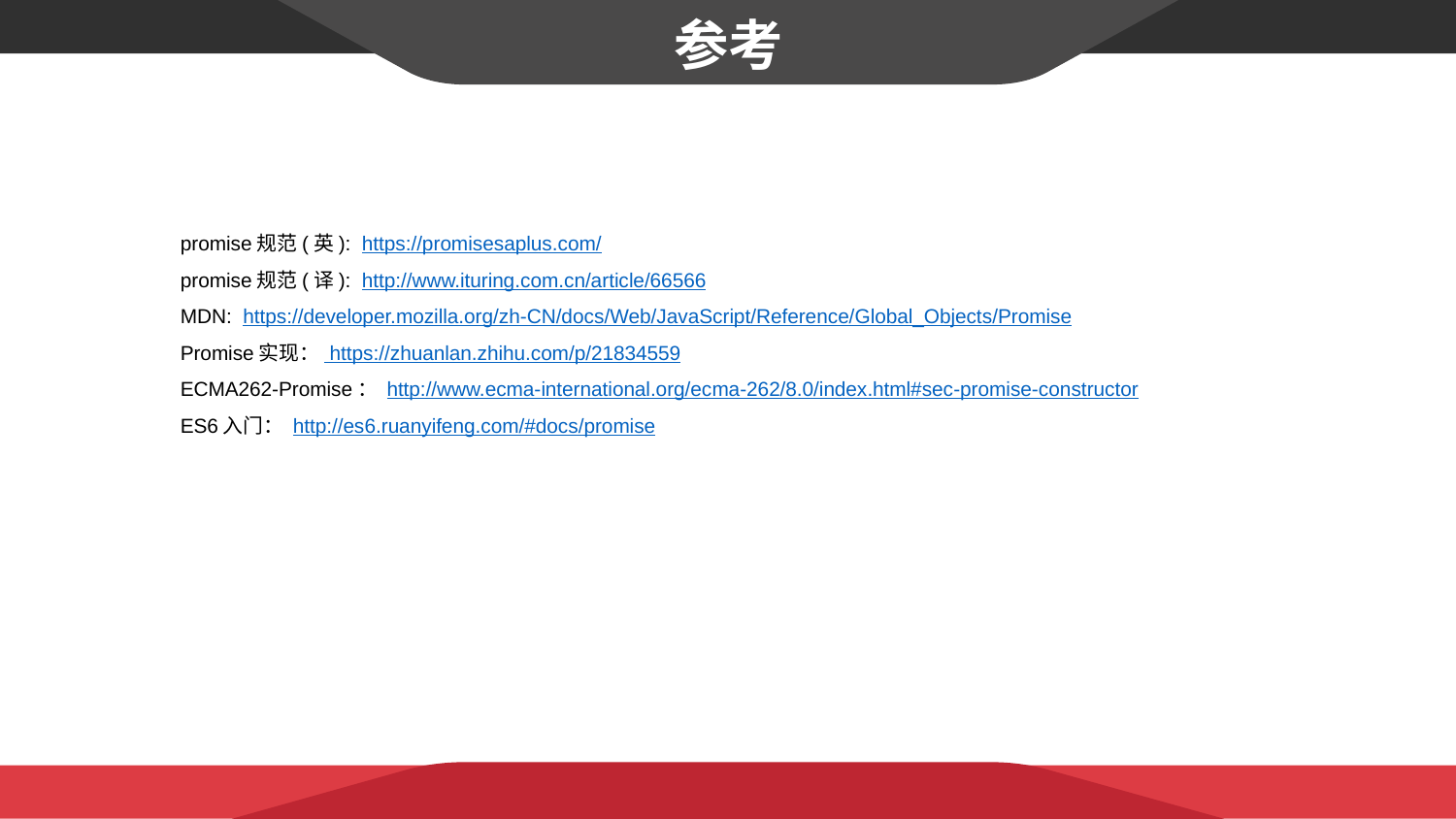

参考
promise规范(英):  https://promisesaplus.com/
promise规范(译):  http://www.ituring.com.cn/article/66566
MDN:  https://developer.mozilla.org/zh-CN/docs/Web/JavaScript/Reference/Global_Objects/Promise
Promise实现： https://zhuanlan.zhihu.com/p/21834559
ECMA262-Promise： http://www.ecma-international.org/ecma-262/8.0/index.html#sec-promise-constructor
ES6入门： http://es6.ruanyifeng.com/#docs/promise